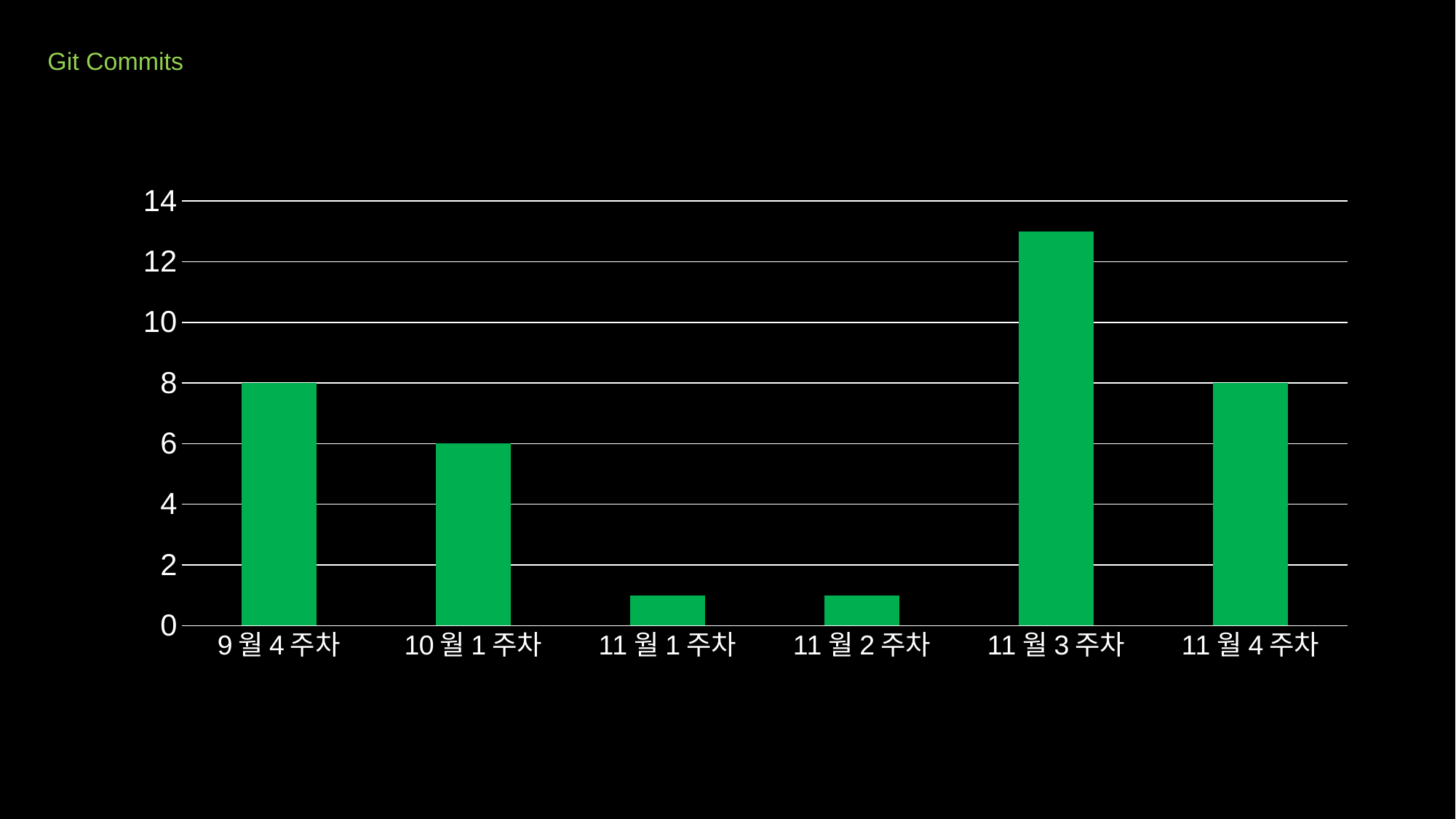

# Git Commits

### Chart

| Category | 계열 1 | 열1 | 열2 |
|---|---|---|---|
| 9월4주차 | 8.0 | None | None |
| 10월1주차 | 6.0 | None | None |
| 11월1주차 | 1.0 | None | None |
| 11월2주차 | 1.0 | None | None |
| 11월3주차 | 13.0 | None | None |
| 11월4주차 | 8.0 | None | None |